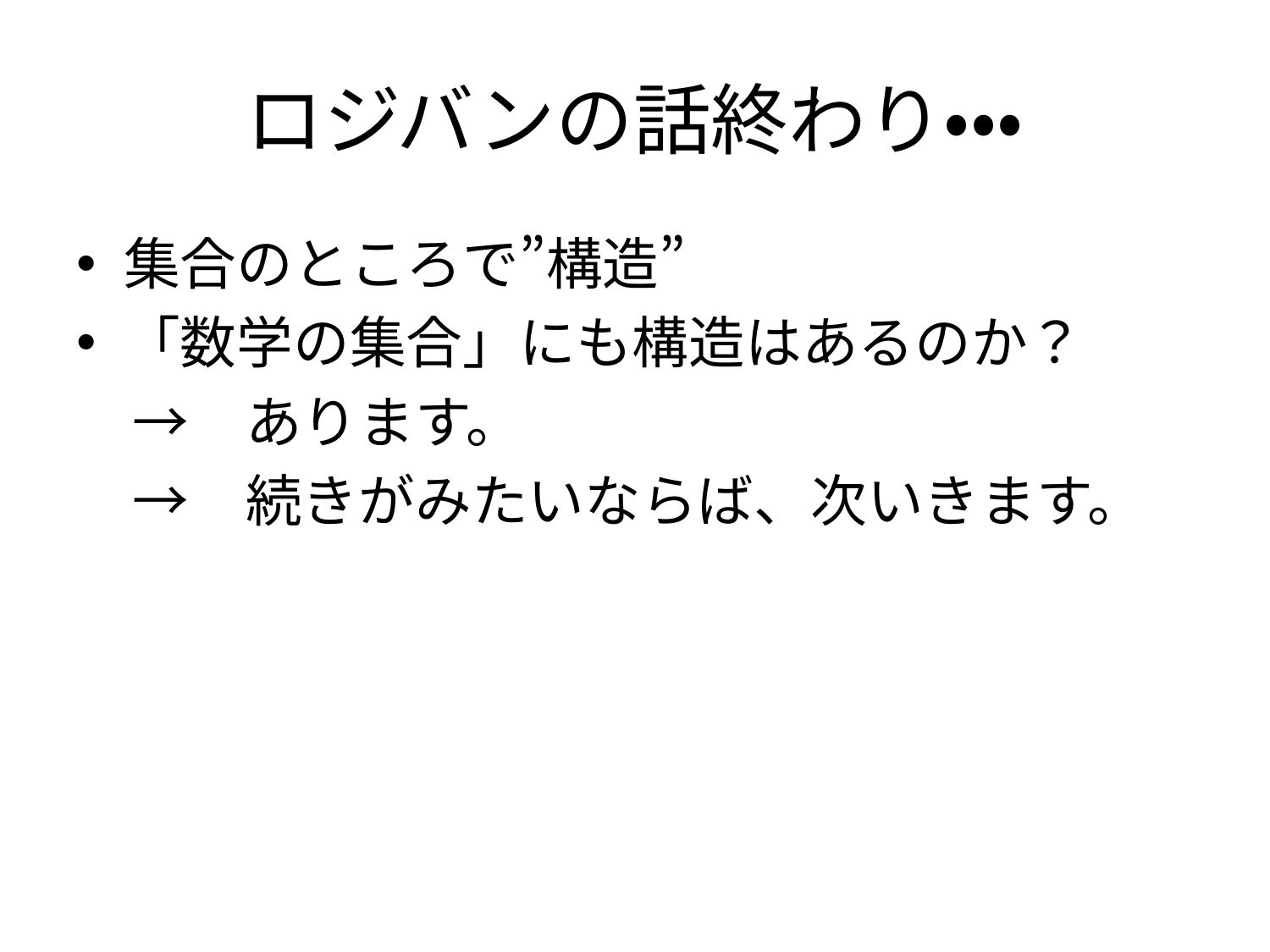

# ロジバンの話終わり・・・
集合のところで”構造”
「数学の集合」にも構造はあるのか？
　→　あります。
　→　続きがみたいならば、次いきます。